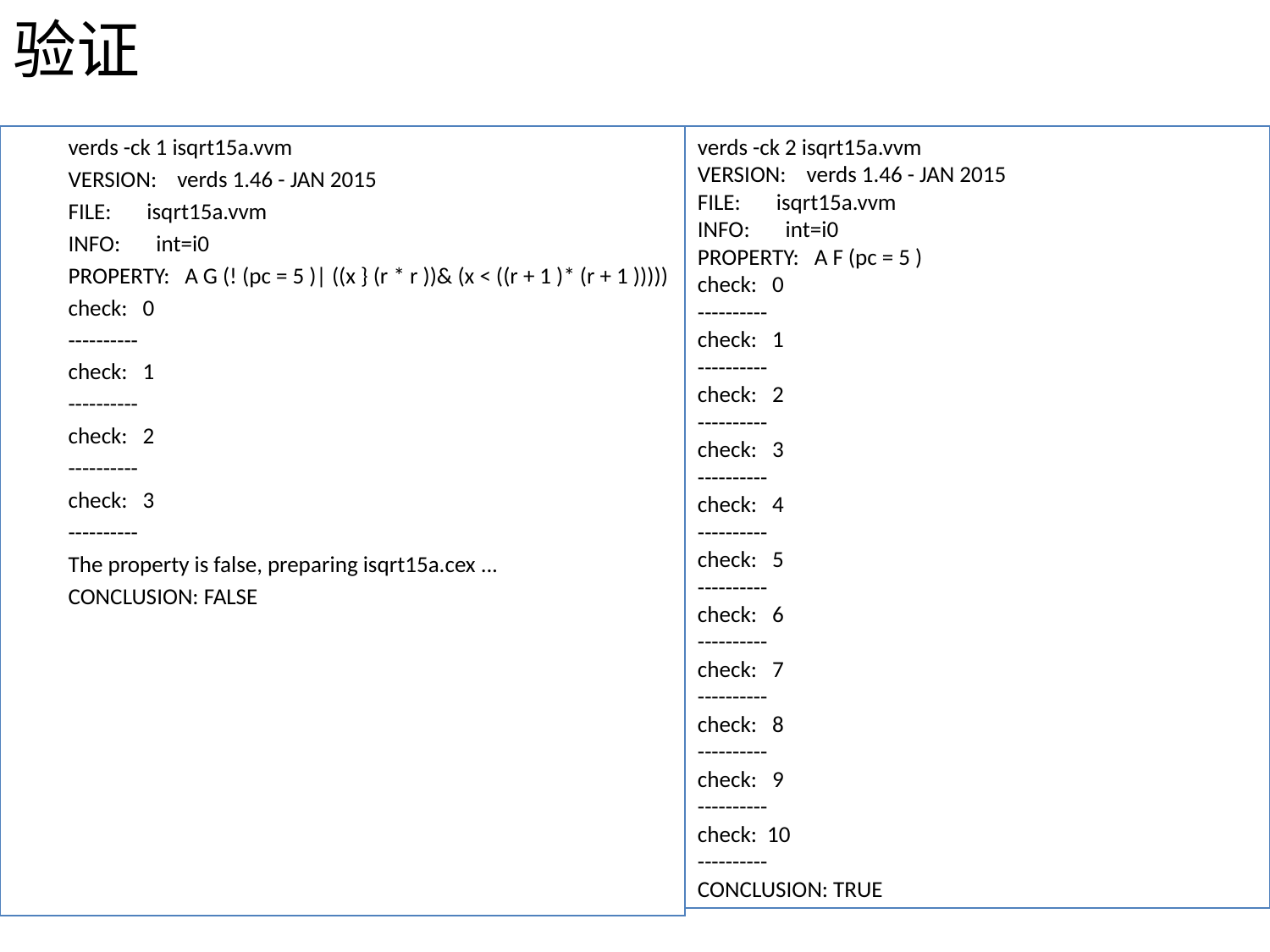

# 验证
verds -ck 1 isqrt15a.vvm
VERSION:    verds 1.46 - JAN 2015
FILE:       isqrt15a.vvm
INFO:       int=i0
PROPERTY:   A G (! (pc = 5 )| ((x } (r * r ))& (x < ((r + 1 )* (r + 1 )))))
check:   0
----------
check:   1
----------
check:   2
----------
check:   3
----------
The property is false, preparing isqrt15a.cex ...
CONCLUSION: FALSE

verds -ck 2 isqrt15a.vvm
VERSION:    verds 1.46 - JAN 2015
FILE:       isqrt15a.vvm
INFO:       int=i0
PROPERTY:   A F (pc = 5 )
check:   0
----------
check:   1
----------
check:   2
----------
check:   3
----------
check:   4
----------
check:   5
----------
check:   6
----------
check:   7
----------
check:   8
----------
check:   9
----------
check:  10
----------
CONCLUSION: TRUE